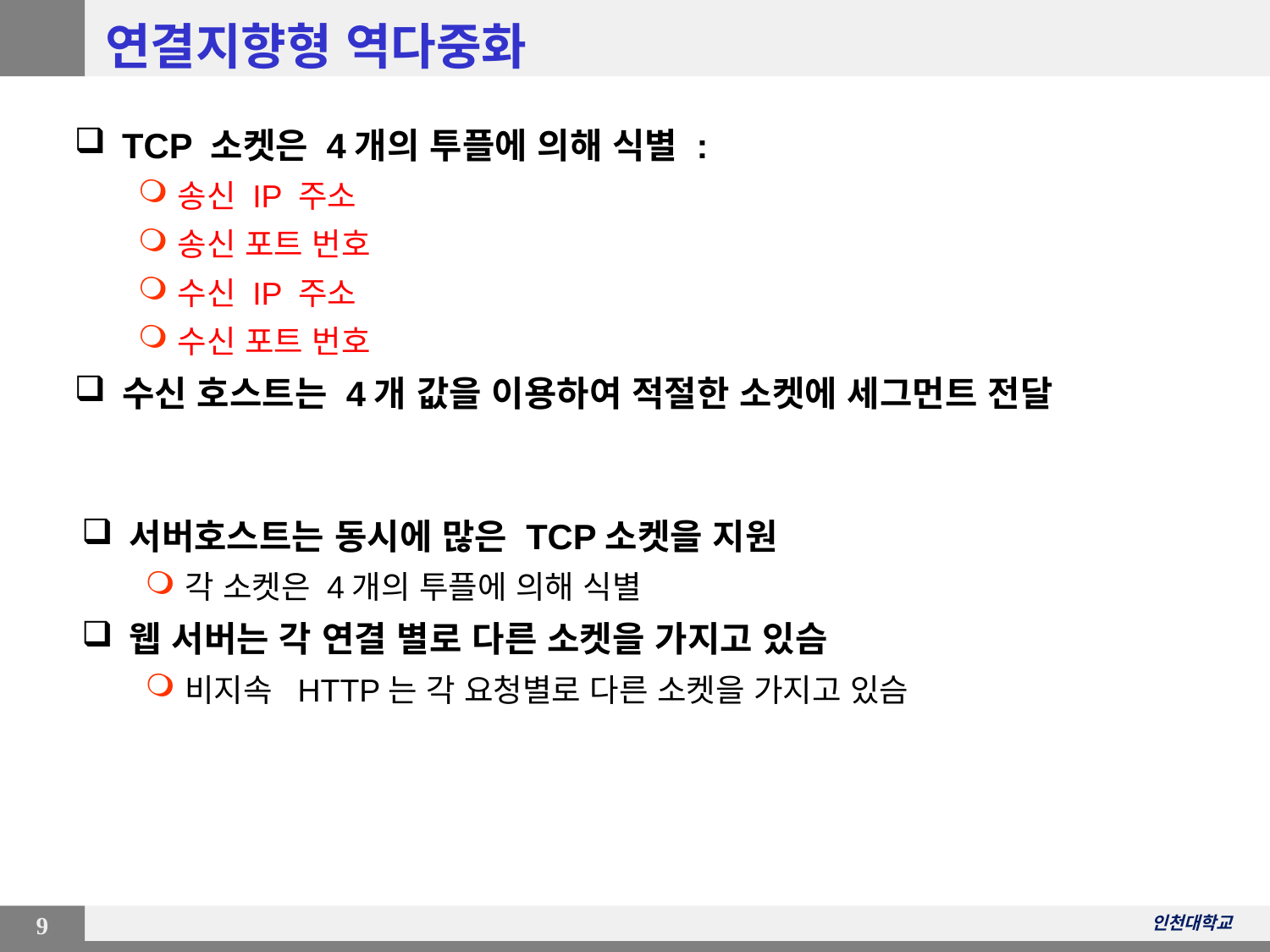

# 연결지향형 역다중화
TCP 소켓은 4개의 투플에 의해 식별 :
송신 IP 주소
송신 포트 번호
수신 IP 주소
수신 포트 번호
수신 호스트는 4개 값을 이용하여 적절한 소켓에 세그먼트 전달
서버호스트는 동시에 많은 TCP소켓을 지원
각 소켓은 4개의 투플에 의해 식별
웹 서버는 각 연결 별로 다른 소켓을 가지고 있슴
비지속  HTTP는 각 요청별로 다른 소켓을 가지고 있슴